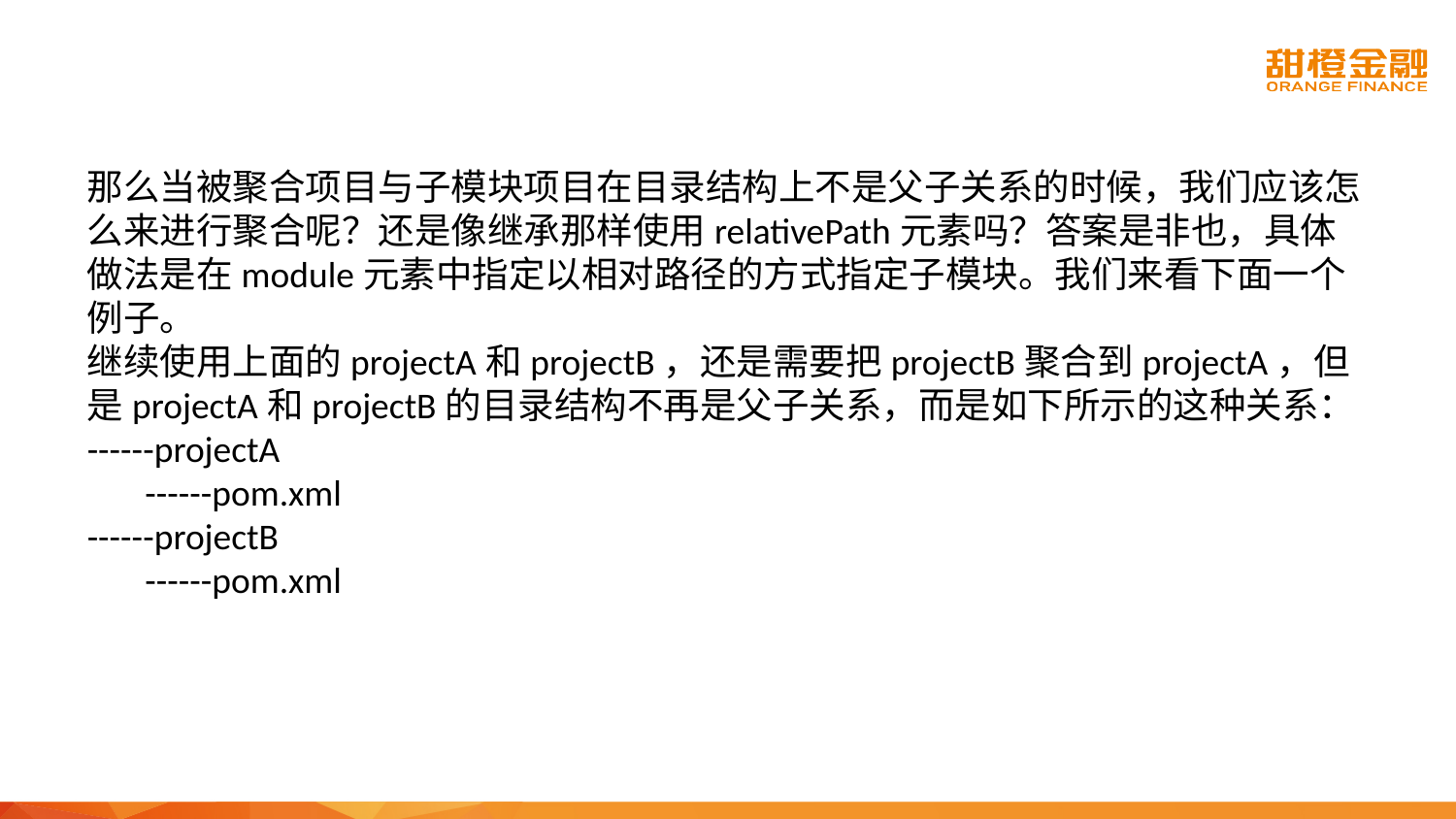

那么当被聚合项目与子模块项目在目录结构上不是父子关系的时候，我们应该怎么来进行聚合呢？还是像继承那样使用relativePath元素吗？答案是非也，具体做法是在module元素中指定以相对路径的方式指定子模块。我们来看下面一个例子。
继续使用上面的projectA和projectB，还是需要把projectB聚合到projectA，但是projectA和projectB的目录结构不再是父子关系，而是如下所示的这种关系：
------projectA
       ------pom.xml
------projectB
       ------pom.xml